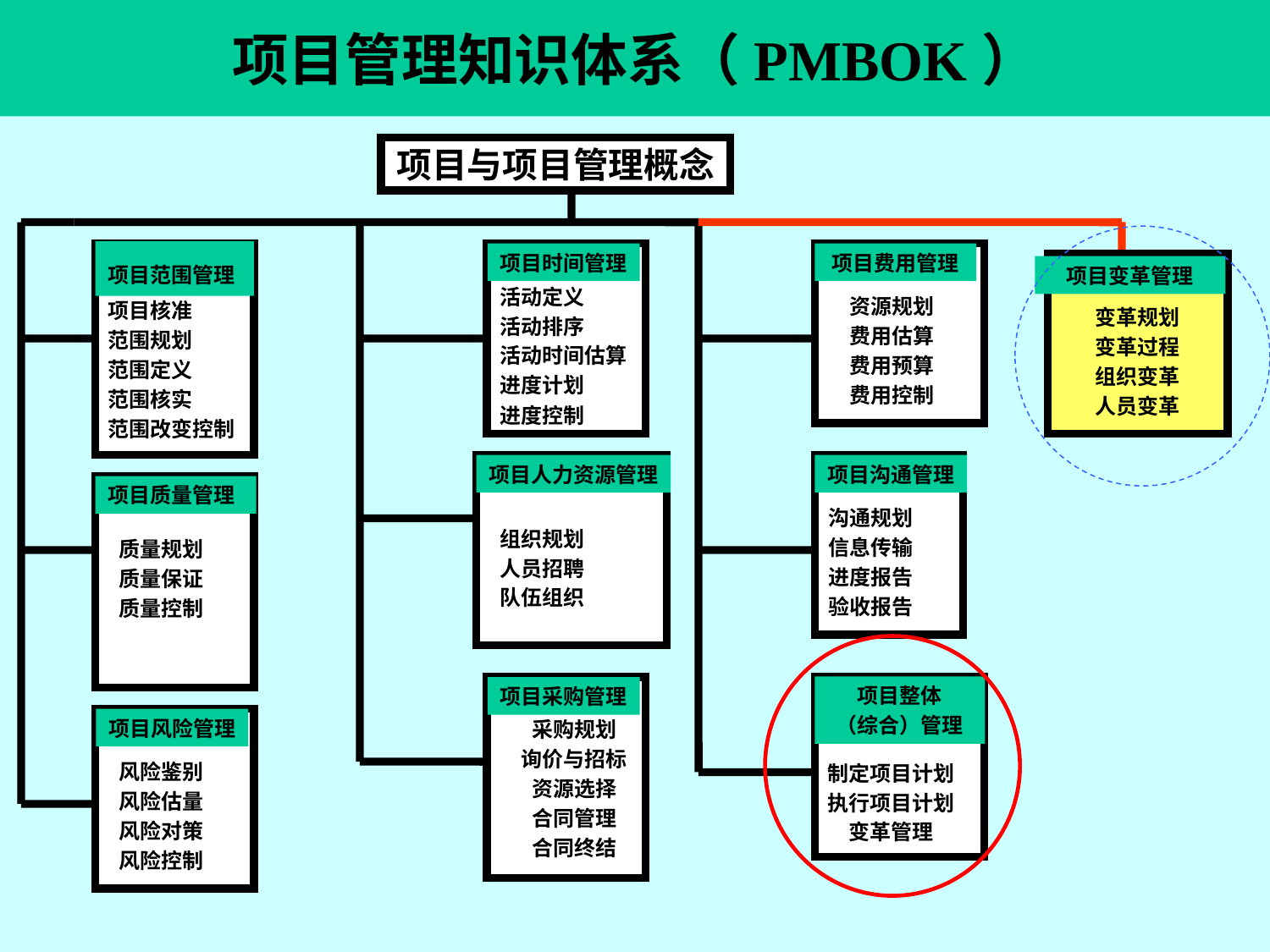

# 项目管理知识体系（PMBOK）
项目与项目管理概念

项目范围管理

项目时间管理

项目费用管理

项目变革管理

项目核准
范围规划
范围定义
范围核实
范围改变控制

活动定义
活动排序
活动时间估算
进度计划
进度控制

资源规划
费用估算
费用预算
费用控制
变革规划
变革过程
组织变革
人员变革

项目人力资源管理

项目沟通管理

项目质量管理
沟通规划
信息传输
进度报告
验收报告

组织规划
人员招聘
队伍组织
质量规划
质量保证
质量控制

项目整体
（综合）管理

项目采购管理

项目风险管理
采购规划
询价与招标
资源选择
合同管理
合同终结
风险鉴别
风险估量
风险对策
风险控制
制定项目计划
执行项目计划
变革管理